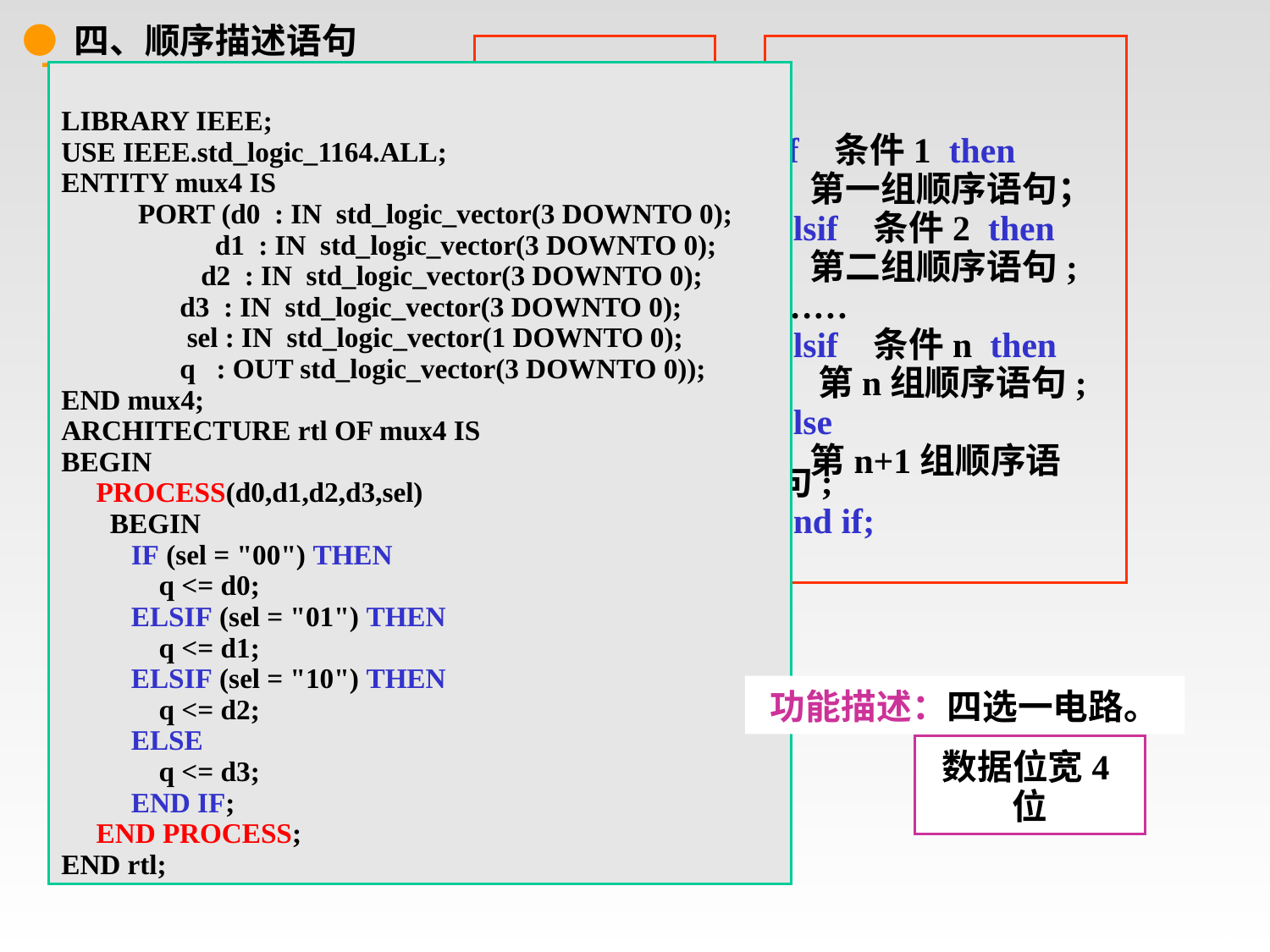

● 四、顺序描述语句

if   条件  then
    顺序语句;
else
    顺序语句;
end if;

if   条件1  then
   第一组顺序语句；
elsif   条件2  then
   第二组顺序语句;
……
elsif   条件n  then
    第n组顺序语句;
else
   第n+1组顺序语句;
end if;

LIBRARY IEEE;
USE IEEE.std_logic_1164.ALL;
ENTITY mux4 IS
           PORT (d0  : IN  std_logic_vector(3 DOWNTO 0);
                      d1  : IN  std_logic_vector(3 DOWNTO 0);
                    d2  : IN  std_logic_vector(3 DOWNTO 0);
                 d3  : IN  std_logic_vector(3 DOWNTO 0);
                  sel : IN  std_logic_vector(1 DOWNTO 0);
                 q   : OUT std_logic_vector(3 DOWNTO 0));
END mux4;
ARCHITECTURE rtl OF mux4 IS
BEGIN
     PROCESS(d0,d1,d2,d3,sel)
       BEGIN
          IF (sel = "00") THEN
              q <= d0;
          ELSIF (sel = "01") THEN
              q <= d1;
          ELSIF (sel = "10") THEN
              q <= d2;
          ELSE
              q <= d3;
          END IF;
     END PROCESS;
END rtl;
* if语句

if   条件  then
    顺序语句;
end if;

功能描述：四选一电路。
数据位宽4位
# 顺序描述语句if